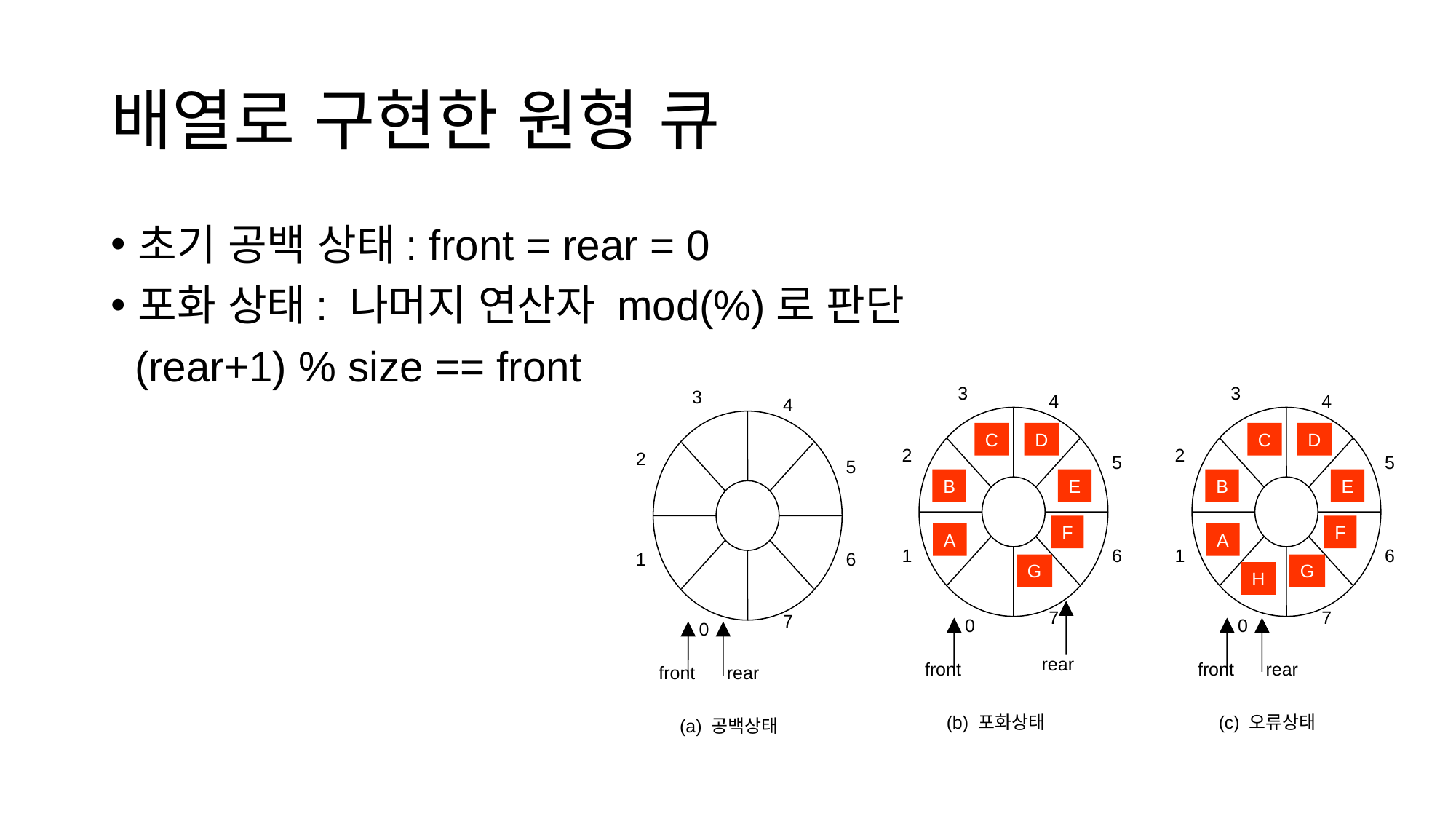

# 배열로 구현한 원형 큐
초기 공백 상태: front = rear = 0
포화 상태: 나머지 연산자 mod(%)로 판단
  (rear+1) % size == front
3
3
3
4
4
4

C
D
C
D
2
2
2
5
5
5
B
E
B
E
F
F
A
A
1
6
1
6
1
6
G
G
H
7

7
7
0
0
0

rear
front
front
rear
front
rear
(b) 포화상태
(c) 오류상태
(a) 공백상태